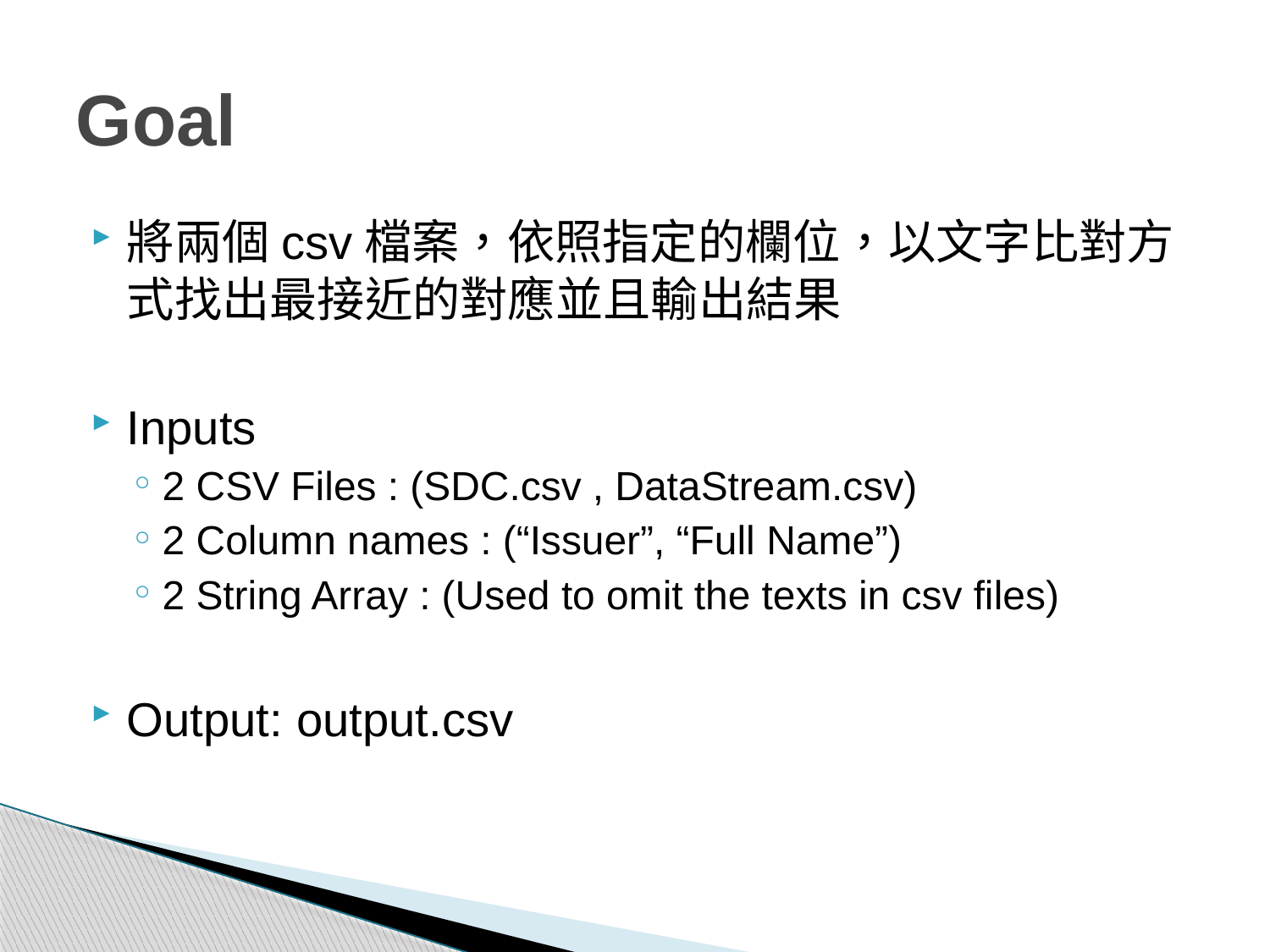

# Goal
將兩個csv檔案，依照指定的欄位，以文字比對方式找出最接近的對應並且輸出結果

Inputs
2 CSV Files : (SDC.csv , DataStream.csv)
2 Column names : (“Issuer”, “Full Name”)
2 String Array : (Used to omit the texts in csv files)

Output: output.csv